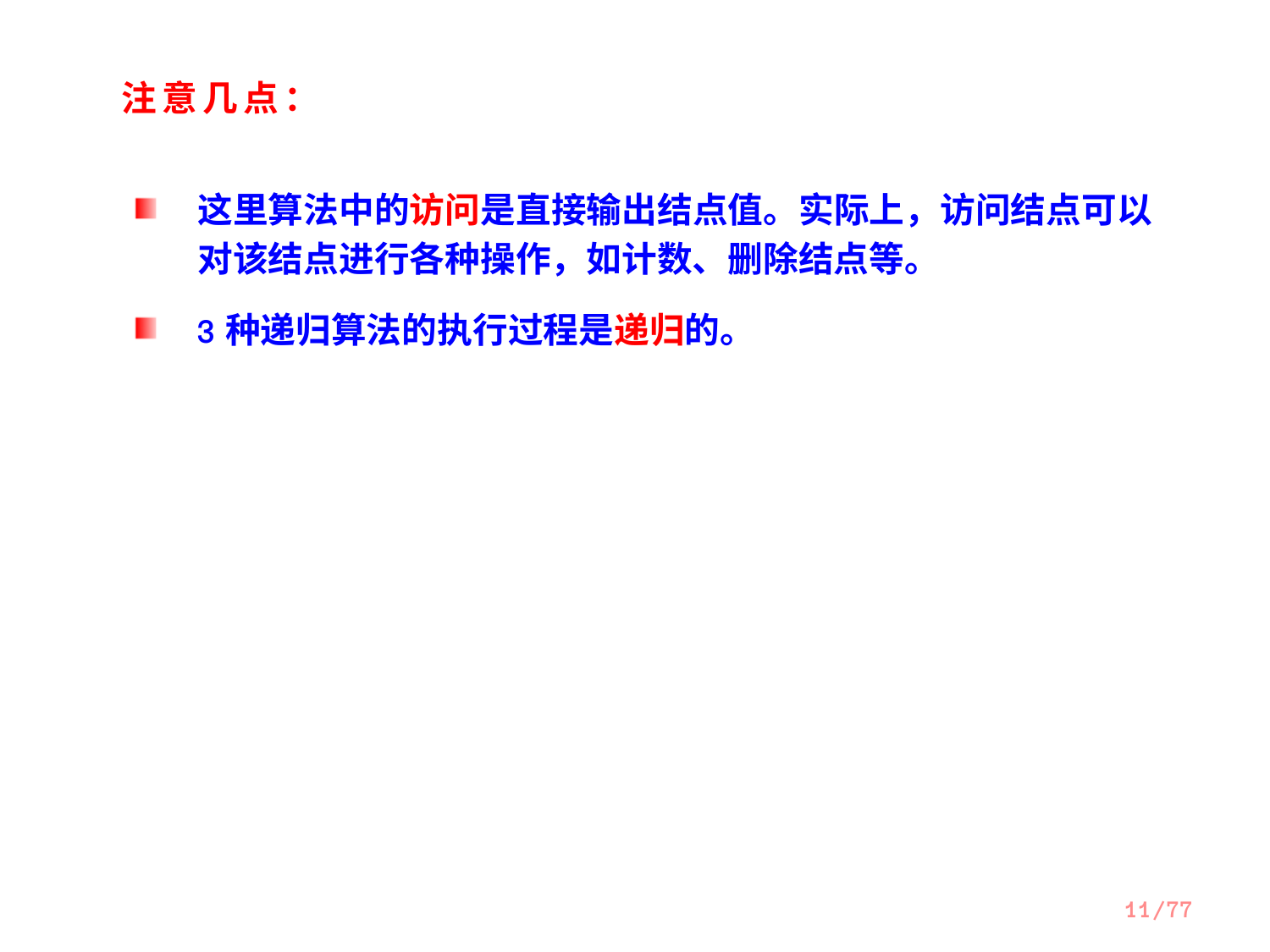

注意几点：
这里算法中的访问是直接输出结点值。实际上，访问结点可以对该结点进行各种操作，如计数、删除结点等。
3种递归算法的执行过程是递归的。
11/77